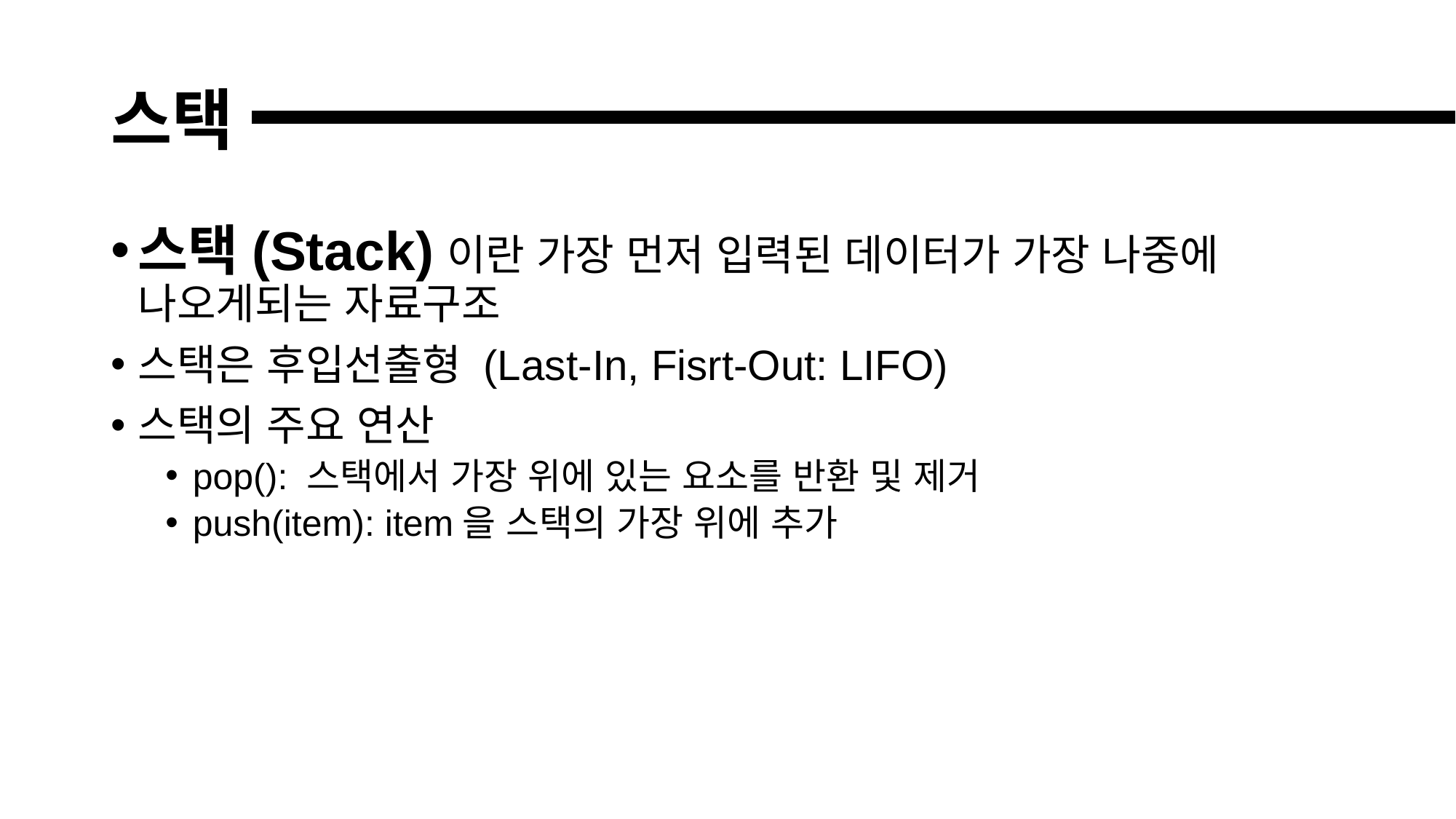

# 스택

스택(Stack)이란 가장 먼저 입력된 데이터가 가장 나중에
나오게되는 자료구조
스택은 후입선출형 (Last-In, Fisrt-Out: LIFO)
스택의 주요 연산
pop(): 스택에서 가장 위에 있는 요소를 반환 및 제거
push(item): item을 스택의 가장 위에 추가